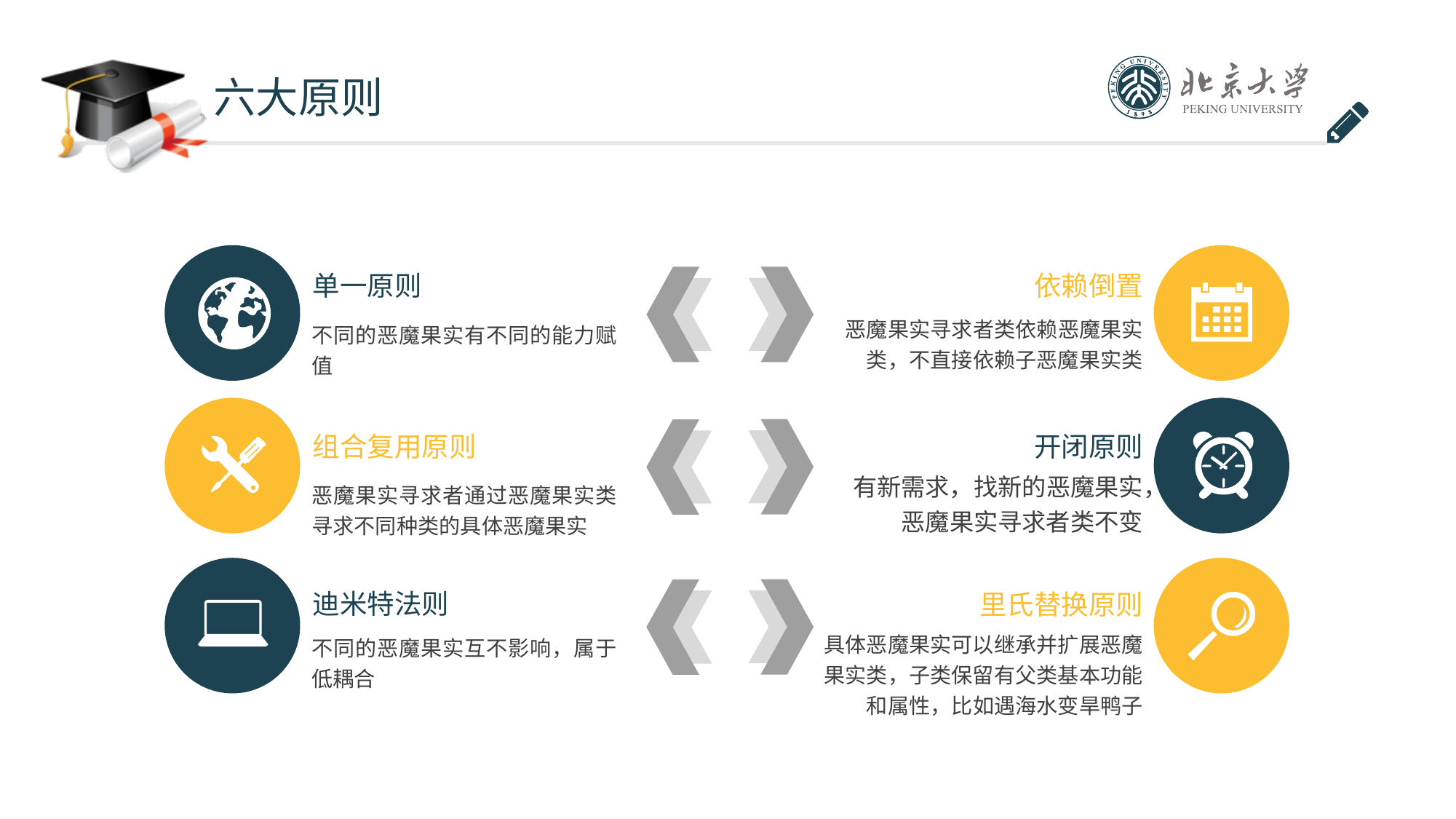

六大原则

单一原则
不同的恶魔果实有不同的能力赋值
依赖倒置
恶魔果实寻求者类依赖恶魔果实类，不直接依赖子恶魔果实类

组合复用原则
恶魔果实寻求者通过恶魔果实类寻求不同种类的具体恶魔果实
开闭原则
有新需求，找新的恶魔果实，恶魔果实寻求者类不变

迪米特法则
不同的恶魔果实互不影响，属于低耦合
里氏替换原则
具体恶魔果实可以继承并扩展恶魔果实类，子类保留有父类基本功能和属性，比如遇海水变旱鸭子